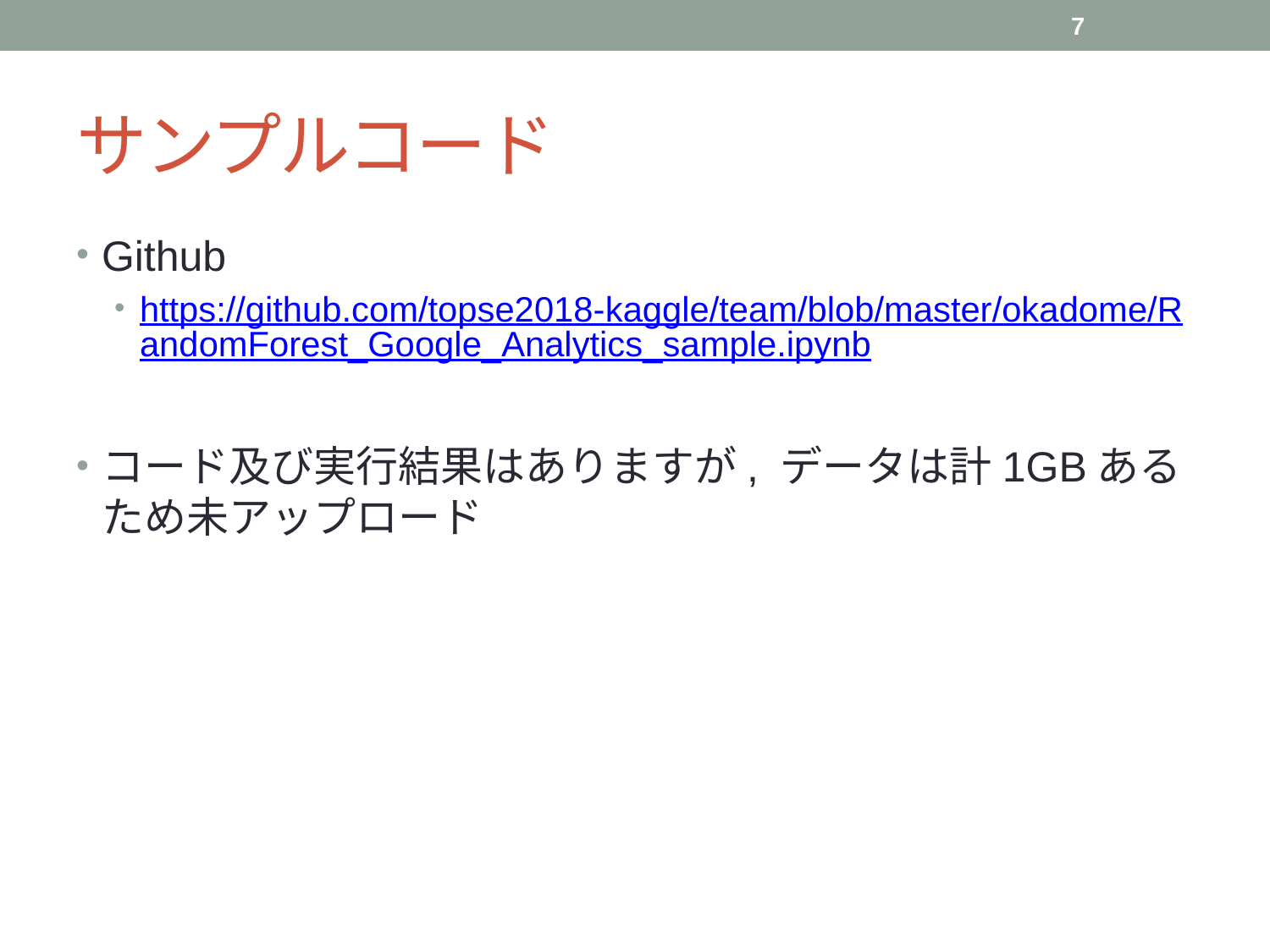

7
# サンプルコード
Github
https://github.com/topse2018-kaggle/team/blob/master/okadome/RandomForest_Google_Analytics_sample.ipynb

コード及び実行結果はありますが, データは計1GBあるため未アップロード